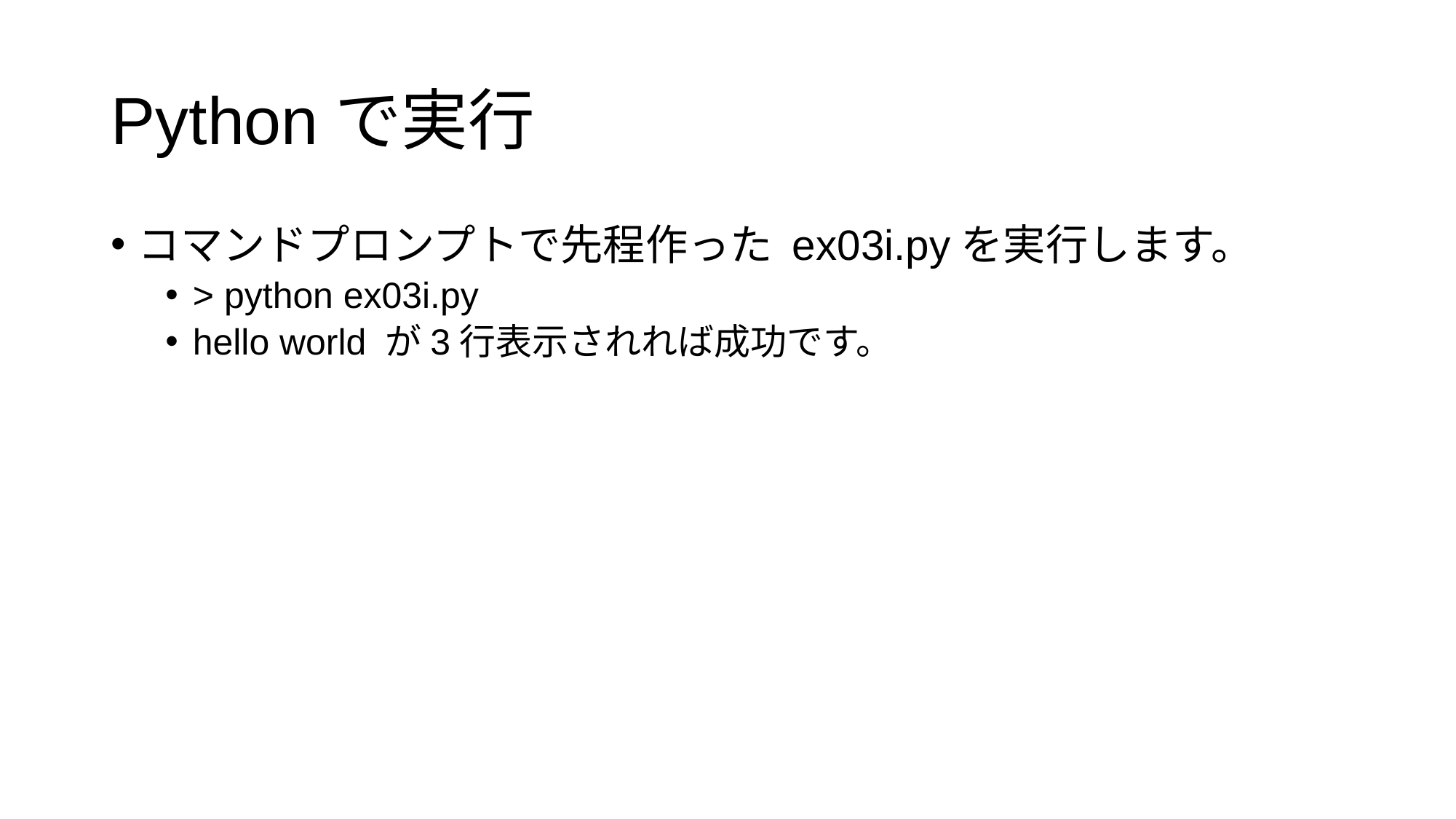

# Pythonで実行
コマンドプロンプトで先程作った ex03i.pyを実行します。
> python ex03i.py
hello world が3行表示されれば成功です。